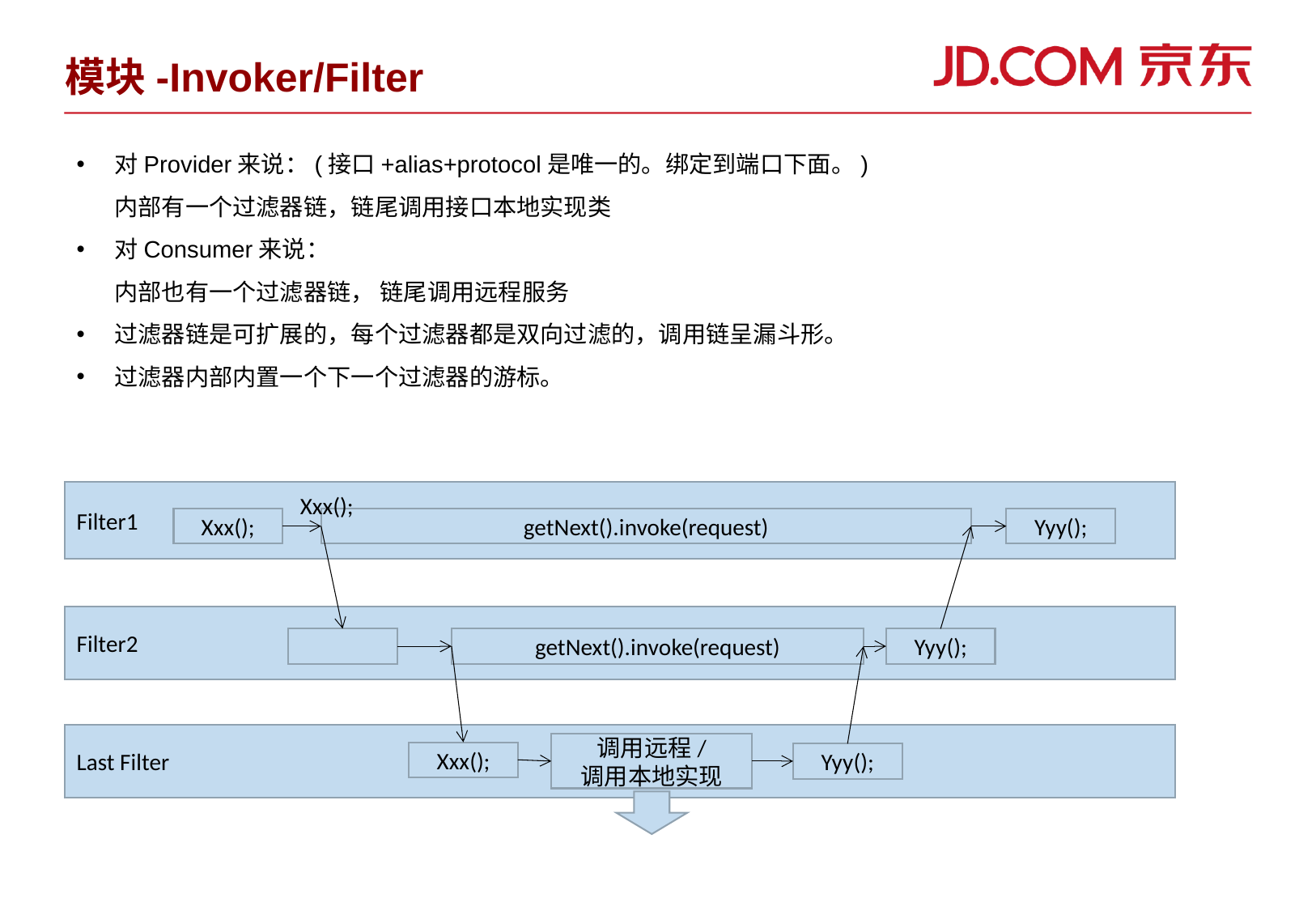

模块-Invoker/Filter
对Provider来说：(接口+alias+protocol是唯一的。绑定到端口下面。)
内部有一个过滤器链，链尾调用接口本地实现类
对Consumer来说：
内部也有一个过滤器链， 链尾调用远程服务
过滤器链是可扩展的，每个过滤器都是双向过滤的，调用链呈漏斗形。
过滤器内部内置一个下一个过滤器的游标。
Filter1
Xxx();
getNext().invoke(request)
Yyy();
Filter2
Xxx();
getNext().invoke(request)
Yyy();
Last Filter
调用远程/
调用本地实现
Xxx();
Yyy();